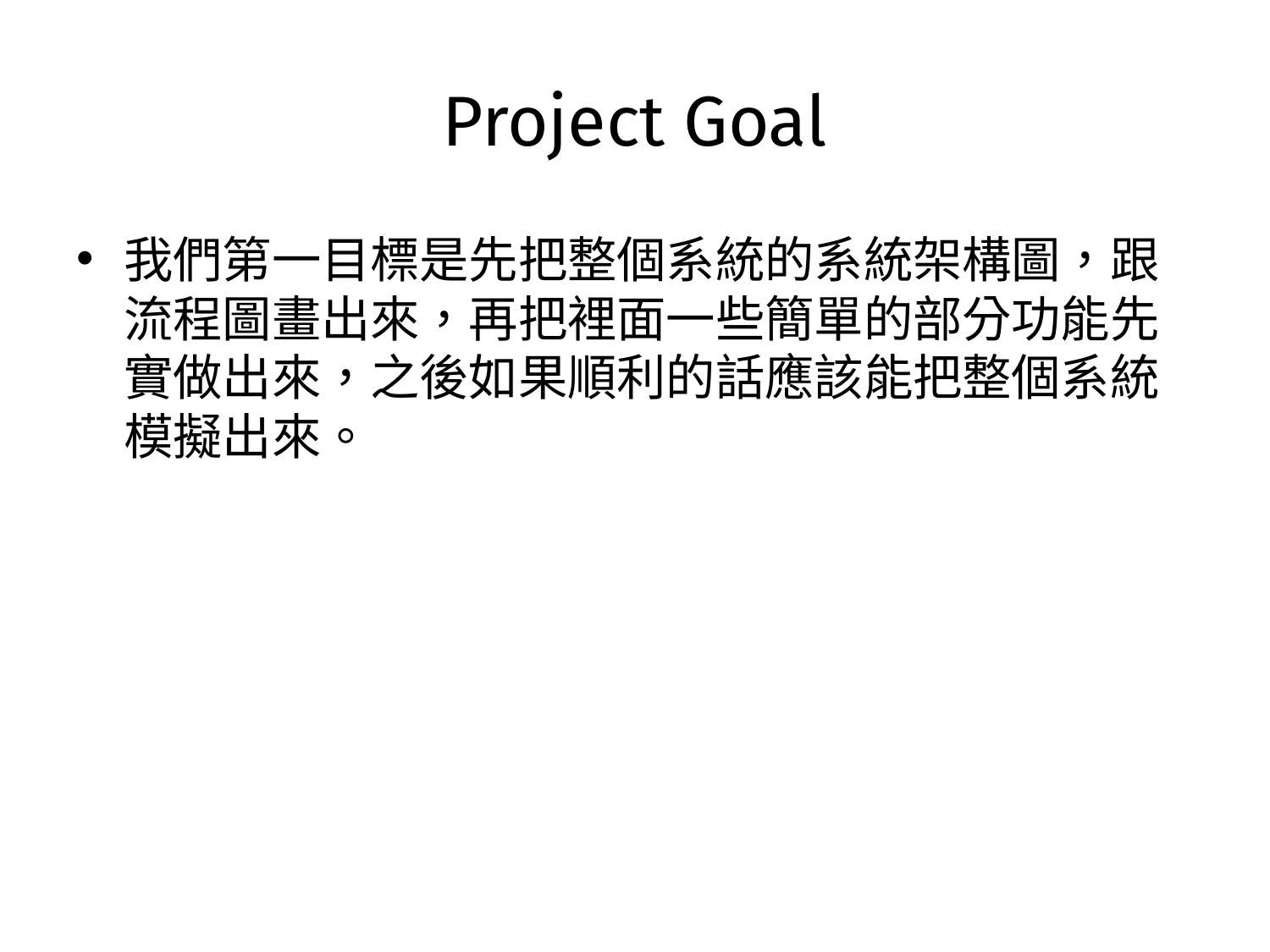

# Project Goal
我們第一目標是先把整個系統的系統架構圖，跟流程圖畫出來，再把裡面一些簡單的部分功能先實做出來，之後如果順利的話應該能把整個系統模擬出來。